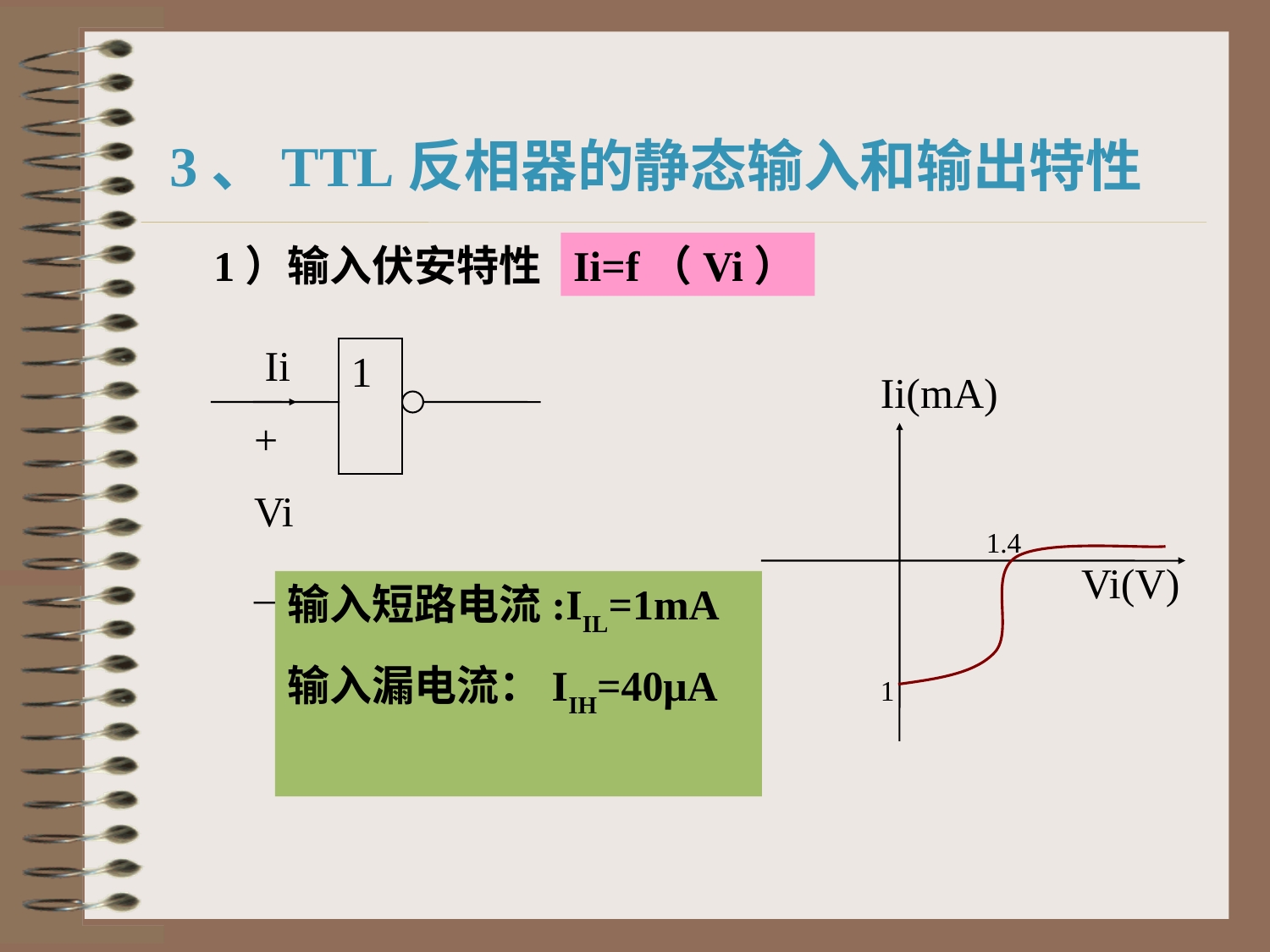

# 3、TTL反相器的静态输入和输出特性
1）输入伏安特性
Ii=f（Vi）
1

Ii

+
Vi
_
Ii(mA)

1.4

1
Vi(V)
输入短路电流:IIL=1mA
输入漏电流：IIH=40μA